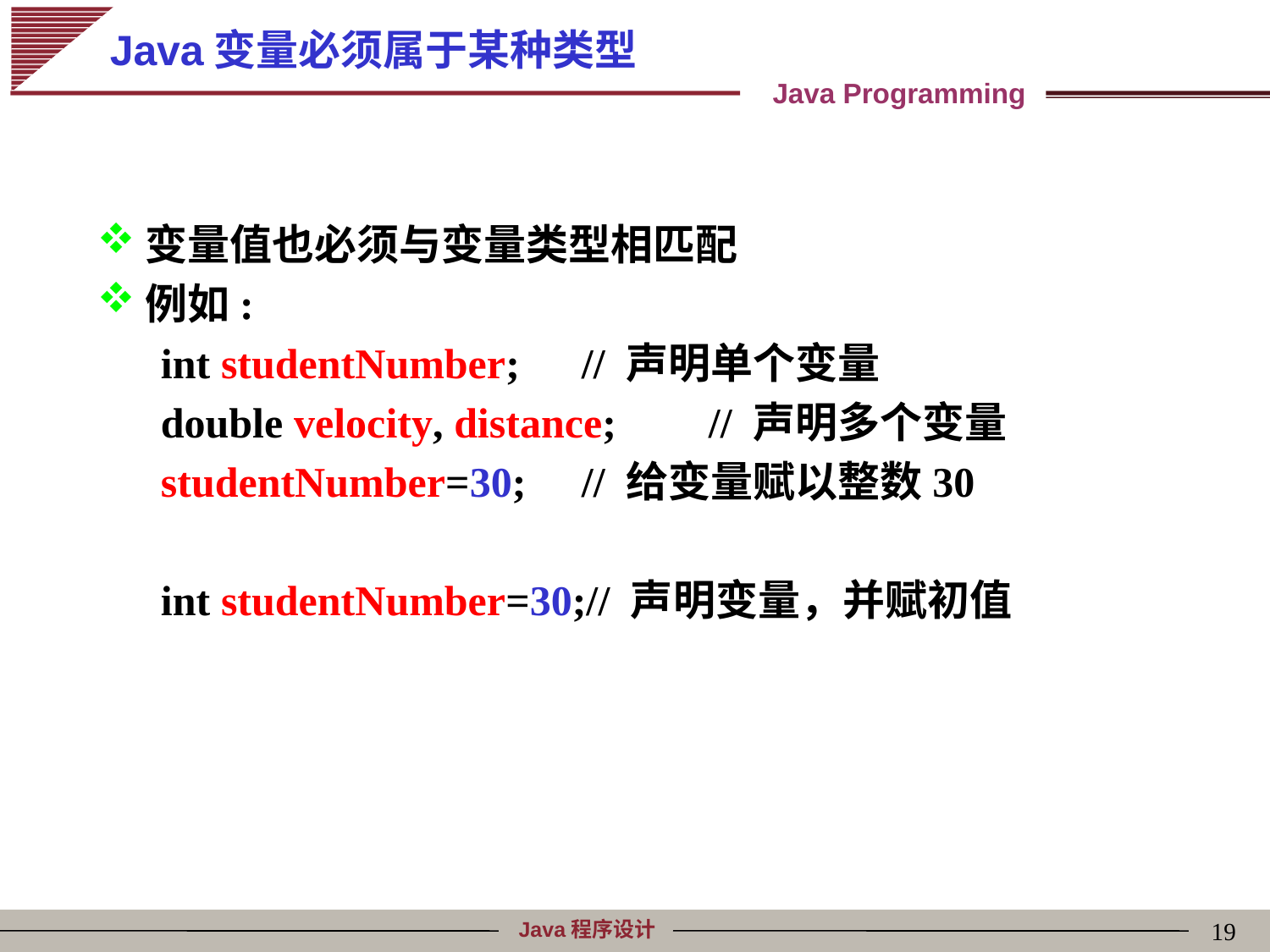

# Java变量必须属于某种类型
变量值也必须与变量类型相匹配
例如:
int studentNumber;   	// 声明单个变量
double velocity, distance; 	// 声明多个变量
studentNumber=30;	// 给变量赋以整数30

int studentNumber=30;// 声明变量，并赋初值